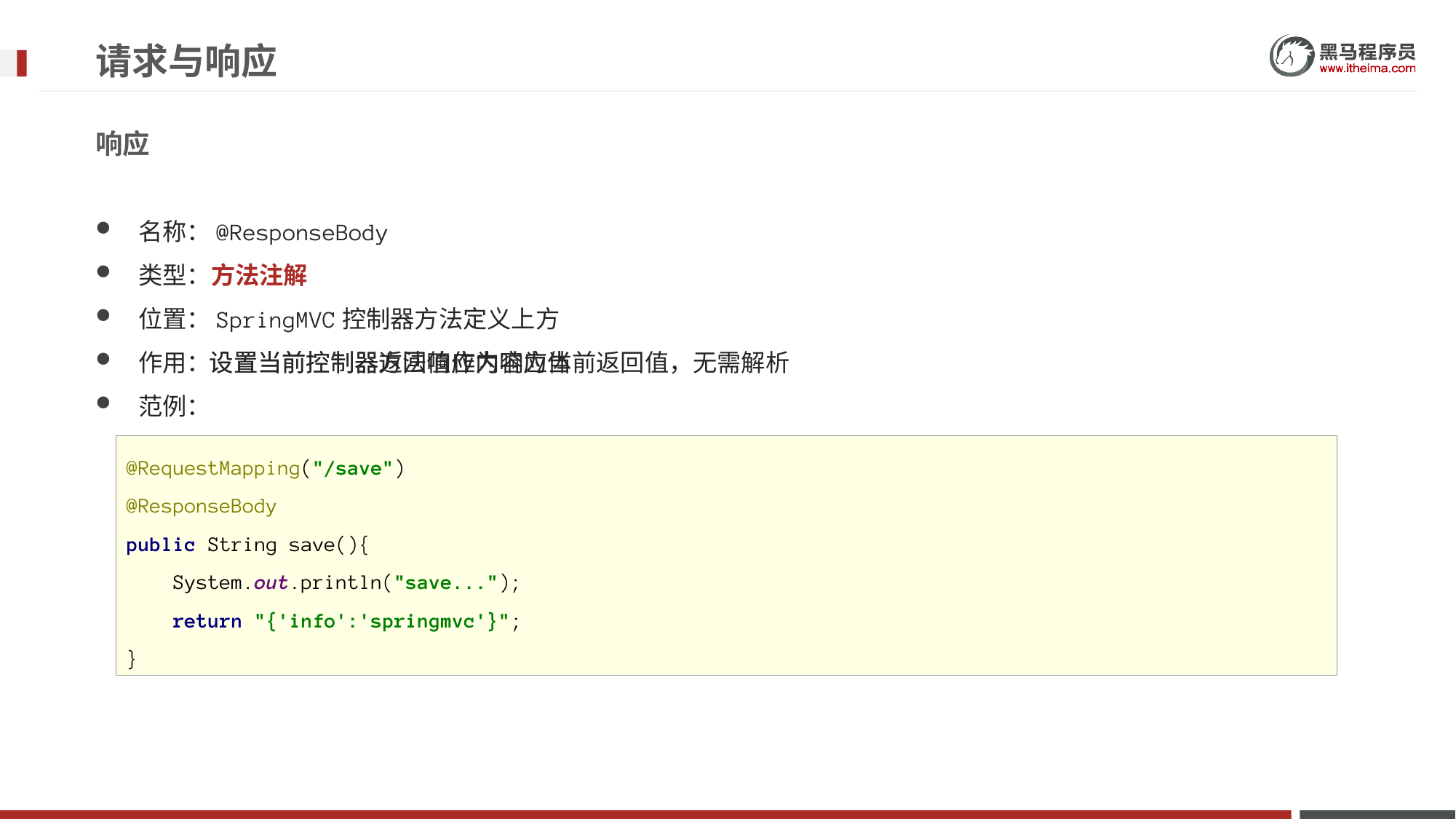

# 请求与响应
响应
名称：@ResponseBody
类型：方法注解
位置：SpringMVC控制器方法定义上方
作用：
范例：
设置当前控制器返回值作为响应体
设置当前控制器方法响应内容为当前返回值，无需解析
@RequestMapping("/save")
@ResponseBody
public String save(){
    System.out.println("save...");
    return "{'info':'springmvc'}";
}